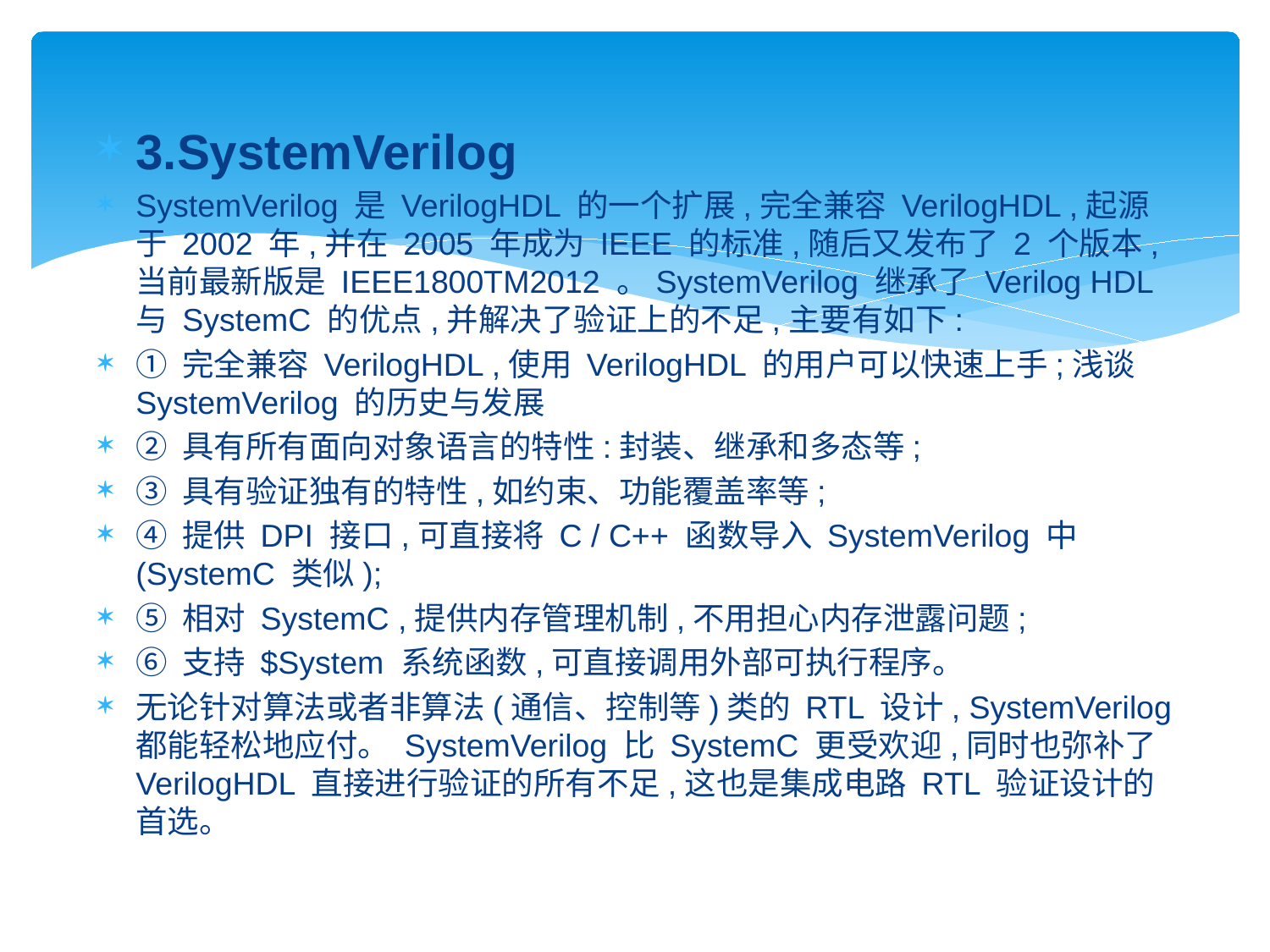

#
3.SystemVerilog
SystemVerilog 是 VerilogHDL 的一个扩展,完全兼容 VerilogHDL ,起源于 2002 年,并在 2005 年成为 IEEE 的标准,随后又发布了 2 个版本,当前最新版是 IEEE1800TM2012 。SystemVerilog 继承了 Verilog HDL 与 SystemC 的优点,并解决了验证上的不足,主要有如下:
① 完全兼容 VerilogHDL ,使用 VerilogHDL 的用户可以快速上手;浅谈 SystemVerilog 的历史与发展
② 具有所有面向对象语言的特性:封装、继承和多态等;
③ 具有验证独有的特性,如约束、功能覆盖率等;
④ 提供 DPI 接口,可直接将 C / C++ 函数导入 SystemVerilog 中(SystemC 类似);
⑤ 相对 SystemC ,提供内存管理机制,不用担心内存泄露问题;
⑥ 支持 $System 系统函数,可直接调用外部可执行程序。
无论针对算法或者非算法(通信、控制等)类的 RTL 设计, SystemVerilog 都能轻松地应付。 SystemVerilog 比 SystemC 更受欢迎,同时也弥补了VerilogHDL 直接进行验证的所有不足,这也是集成电路 RTL 验证设计的首选。